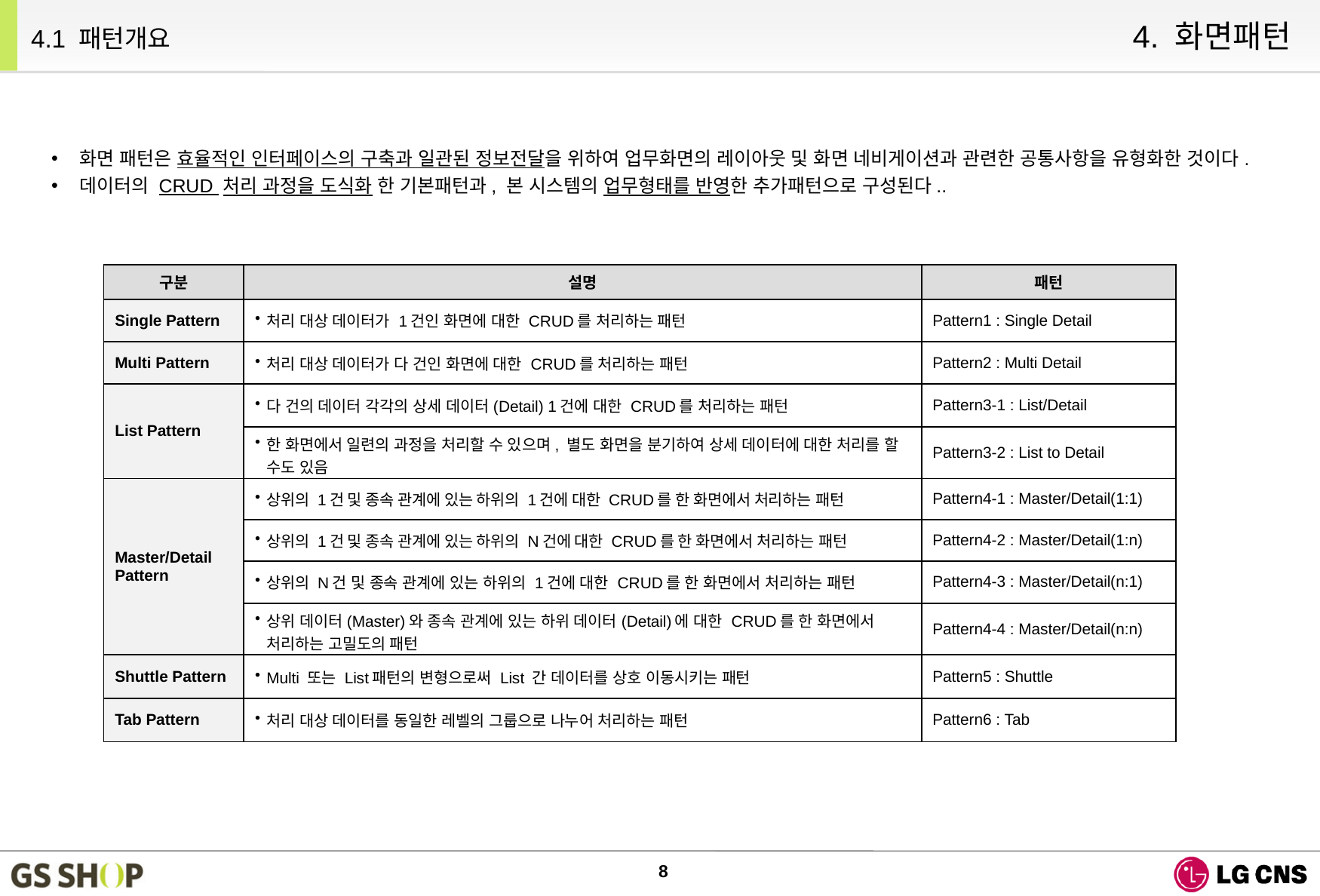

4. 화면패턴
4.1 패턴개요
화면 패턴은 효율적인 인터페이스의 구축과 일관된 정보전달을 위하여 업무화면의 레이아웃 및 화면 네비게이션과 관련한 공통사항을 유형화한 것이다.
데이터의 CRUD 처리 과정을 도식화 한 기본패턴과, 본 시스템의 업무형태를 반영한 추가패턴으로 구성된다..
| 구분 | 설명 | 패턴 |
| --- | --- | --- |
| Single Pattern | 처리 대상 데이터가 1건인 화면에 대한 CRUD를 처리하는 패턴 | Pattern1 : Single Detail |
| Multi Pattern | 처리 대상 데이터가 다 건인 화면에 대한 CRUD를 처리하는 패턴 | Pattern2 : Multi Detail |
| List Pattern | 다 건의 데이터 각각의 상세 데이터(Detail) 1건에 대한 CRUD를 처리하는 패턴 | Pattern3-1 : List/Detail |
|  | 한 화면에서 일련의 과정을 처리할 수 있으며, 별도 화면을 분기하여 상세 데이터에 대한 처리를 할 수도 있음 | Pattern3-2 : List to Detail |
| Master/Detail Pattern | 상위의 1건 및 종속 관계에 있는 하위의 1건에 대한 CRUD를 한 화면에서 처리하는 패턴 | Pattern4-1 : Master/Detail(1:1) |
|  | 상위의 1건 및 종속 관계에 있는 하위의 N건에 대한 CRUD를 한 화면에서 처리하는 패턴 | Pattern4-2 : Master/Detail(1:n) |
|  | 상위의 N건 및 종속 관계에 있는 하위의 1건에 대한 CRUD를 한 화면에서 처리하는 패턴 | Pattern4-3 : Master/Detail(n:1) |
|  | 상위 데이터(Master)와 종속 관계에 있는 하위 데이터(Detail)에 대한 CRUD를 한 화면에서 처리하는 고밀도의 패턴 | Pattern4-4 : Master/Detail(n:n) |
| Shuttle Pattern | Multi 또는 List패턴의 변형으로써 List 간 데이터를 상호 이동시키는 패턴 | Pattern5 : Shuttle |
| Tab Pattern | 처리 대상 데이터를 동일한 레벨의 그룹으로 나누어 처리하는 패턴 | Pattern6 : Tab |